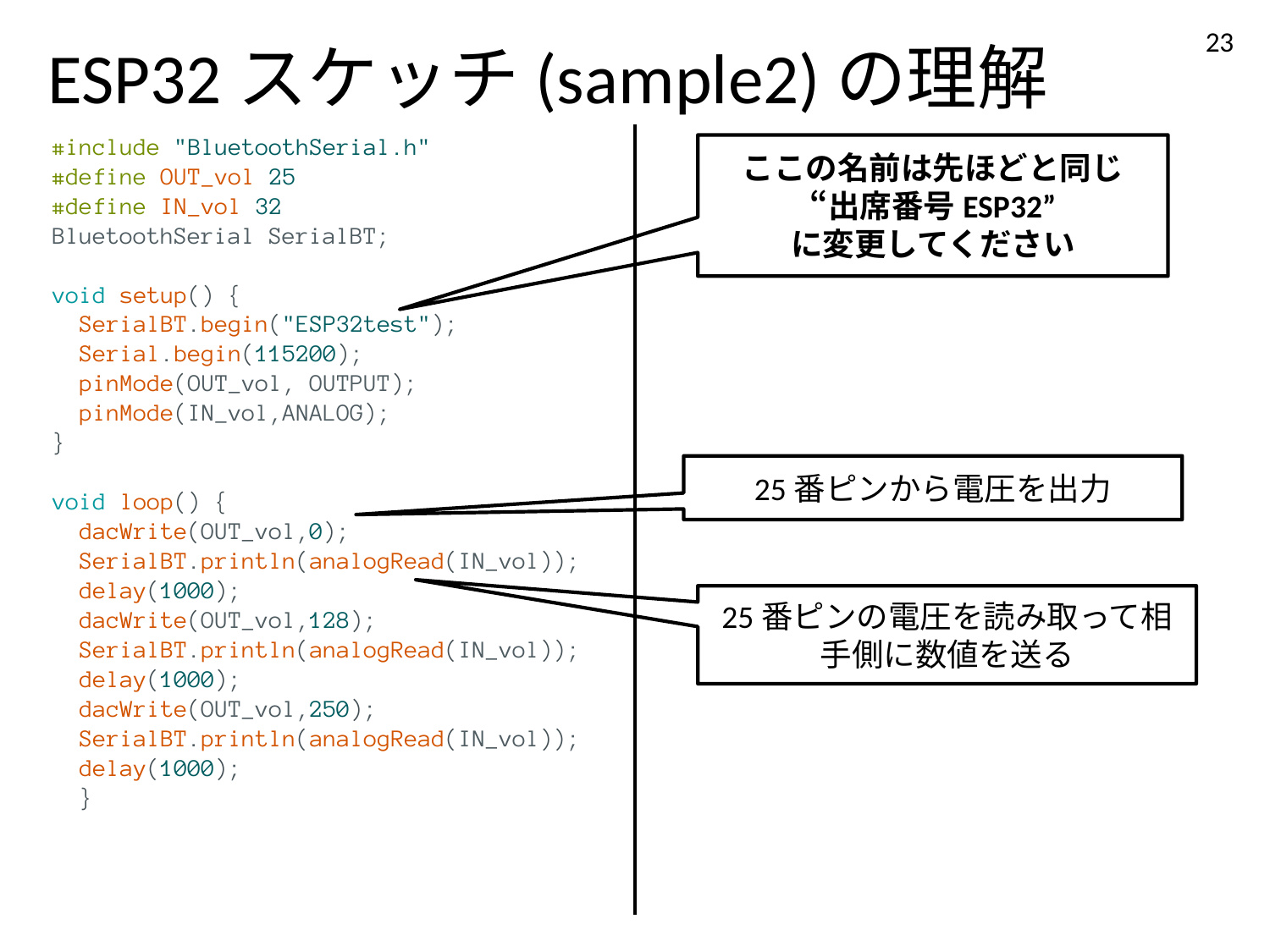

23
# ESP32スケッチ(sample2)の理解
#include "BluetoothSerial.h"
#define OUT_vol 25
#define IN_vol 32
BluetoothSerial SerialBT;
void setup() {
  SerialBT.begin("ESP32test");
  Serial.begin(115200);
  pinMode(OUT_vol, OUTPUT);
  pinMode(IN_vol,ANALOG);
}
void loop() {
  dacWrite(OUT_vol,0);
  SerialBT.println(analogRead(IN_vol));
  delay(1000);
  dacWrite(OUT_vol,128);
  SerialBT.println(analogRead(IN_vol));
  delay(1000);
  dacWrite(OUT_vol,250);
  SerialBT.println(analogRead(IN_vol));
  delay(1000);
  }
ここの名前は先ほどと同じ
“出席番号ESP32”
に変更してください
25番ピンから電圧を出力
25番ピンの電圧を読み取って相手側に数値を送る